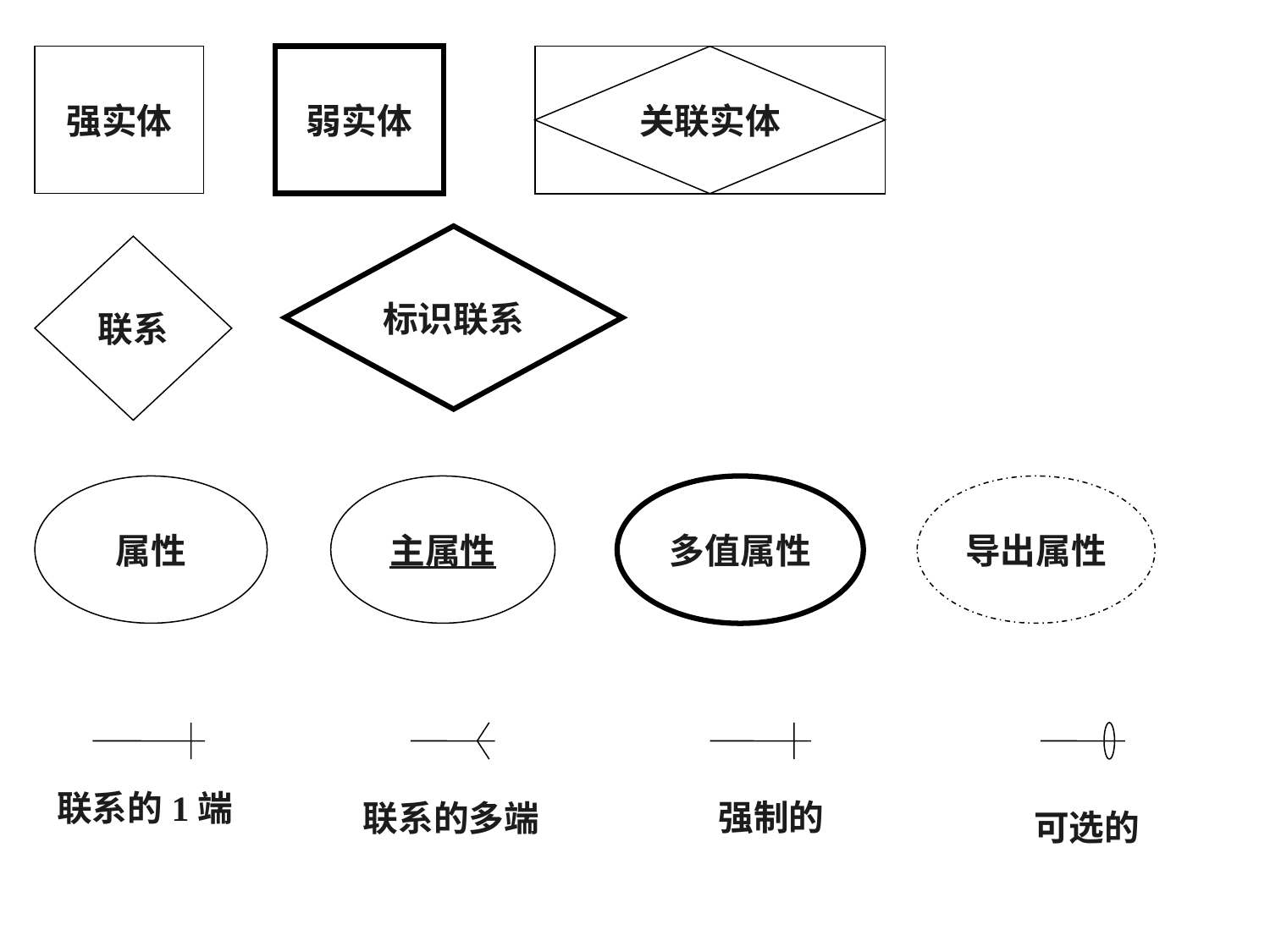

强实体
弱实体
关联实体

标识联系
联系
属性
主属性
多值属性
导出属性

联系的1端
强制的
联系的多端
可选的